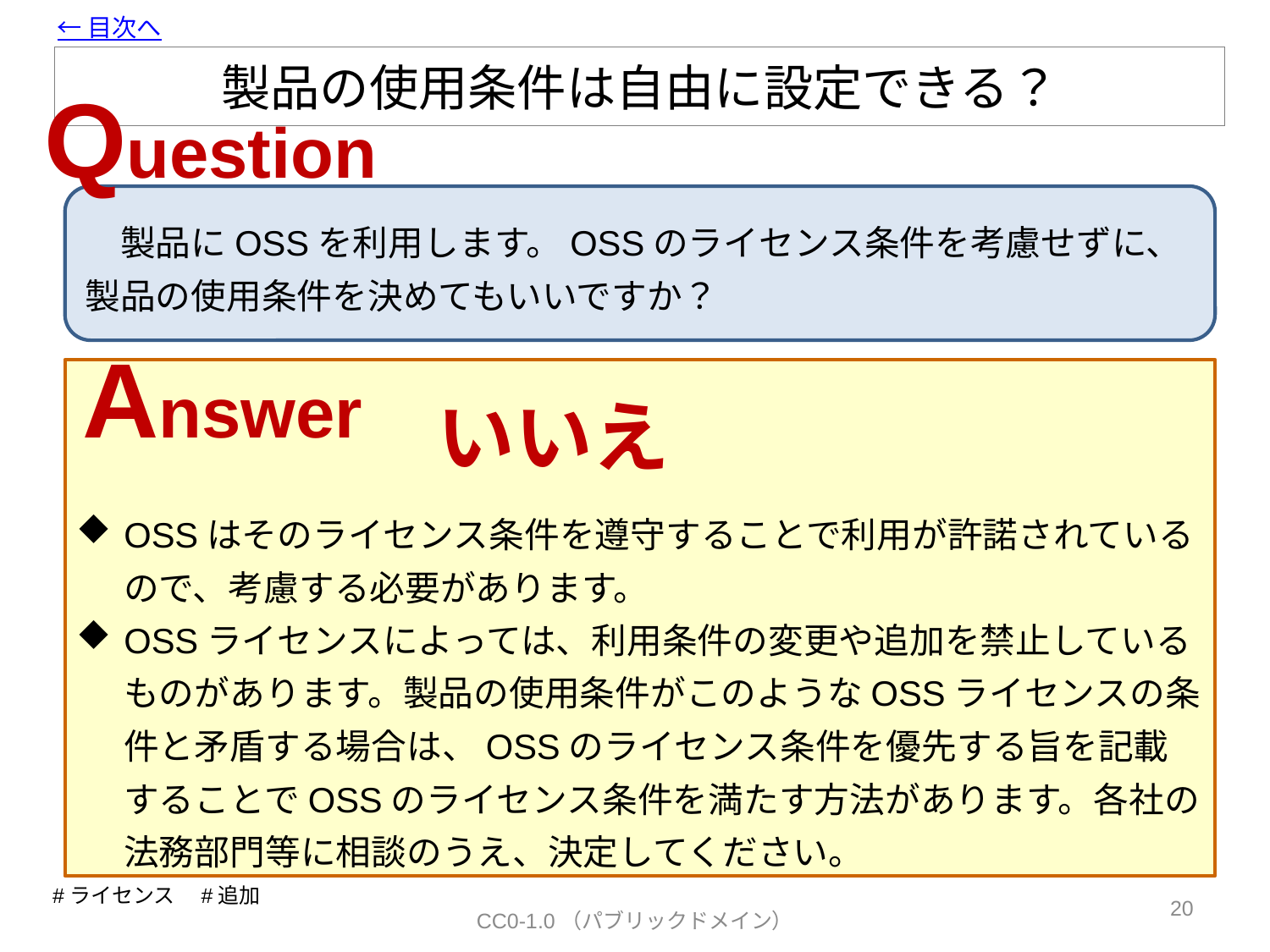

← 目次へ
# 製品の使用条件は自由に設定できる？
Question
　製品にOSSを利用します。OSSのライセンス条件を考慮せずに、製品の使用条件を決めてもいいですか？
Answer

いいえ
OSSはそのライセンス条件を遵守することで利用が許諾されているので、考慮する必要があります。
OSSライセンスによっては、利用条件の変更や追加を禁止しているものがあります。製品の使用条件がこのようなOSSライセンスの条件と矛盾する場合は、OSSのライセンス条件を優先する旨を記載することでOSSのライセンス条件を満たす方法があります。各社の法務部門等に相談のうえ、決定してください。
#ライセンス　#追加
20
CC0-1.0（パブリックドメイン）